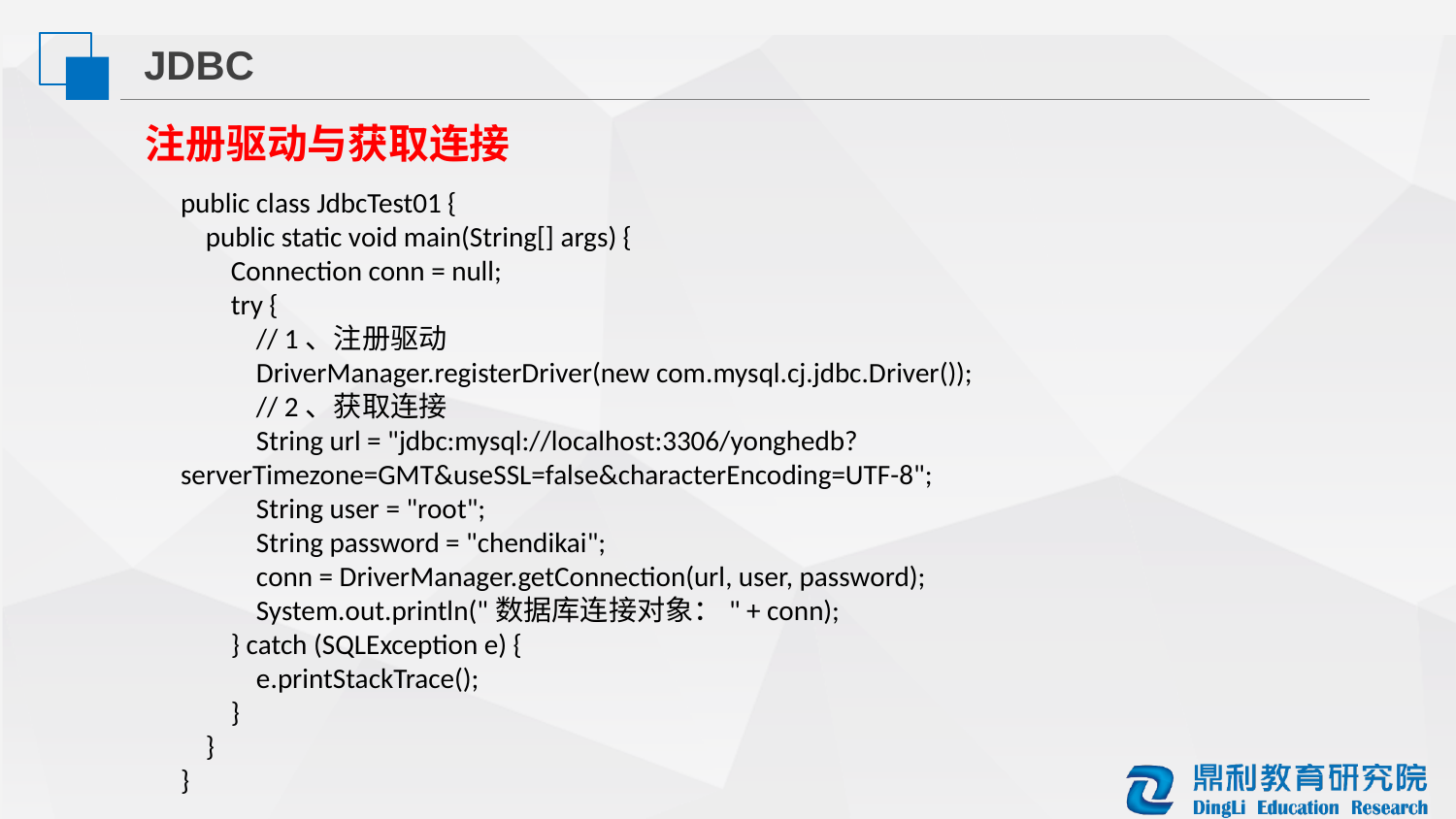

JDBC
注册驱动与获取连接
public class JdbcTest01 {
    public static void main(String[] args) {
        Connection conn = null;
        try {
            // 1、注册驱动
            DriverManager.registerDriver(new com.mysql.cj.jdbc.Driver());
            // 2、获取连接
            String url = "jdbc:mysql://localhost:3306/yonghedb?serverTimezone=GMT&useSSL=false&characterEncoding=UTF-8";
            String user = "root";
            String password = "chendikai";
            conn = DriverManager.getConnection(url, user, password);
            System.out.println("数据库连接对象：" + conn);
        } catch (SQLException e) {
            e.printStackTrace();
        }
    }
}